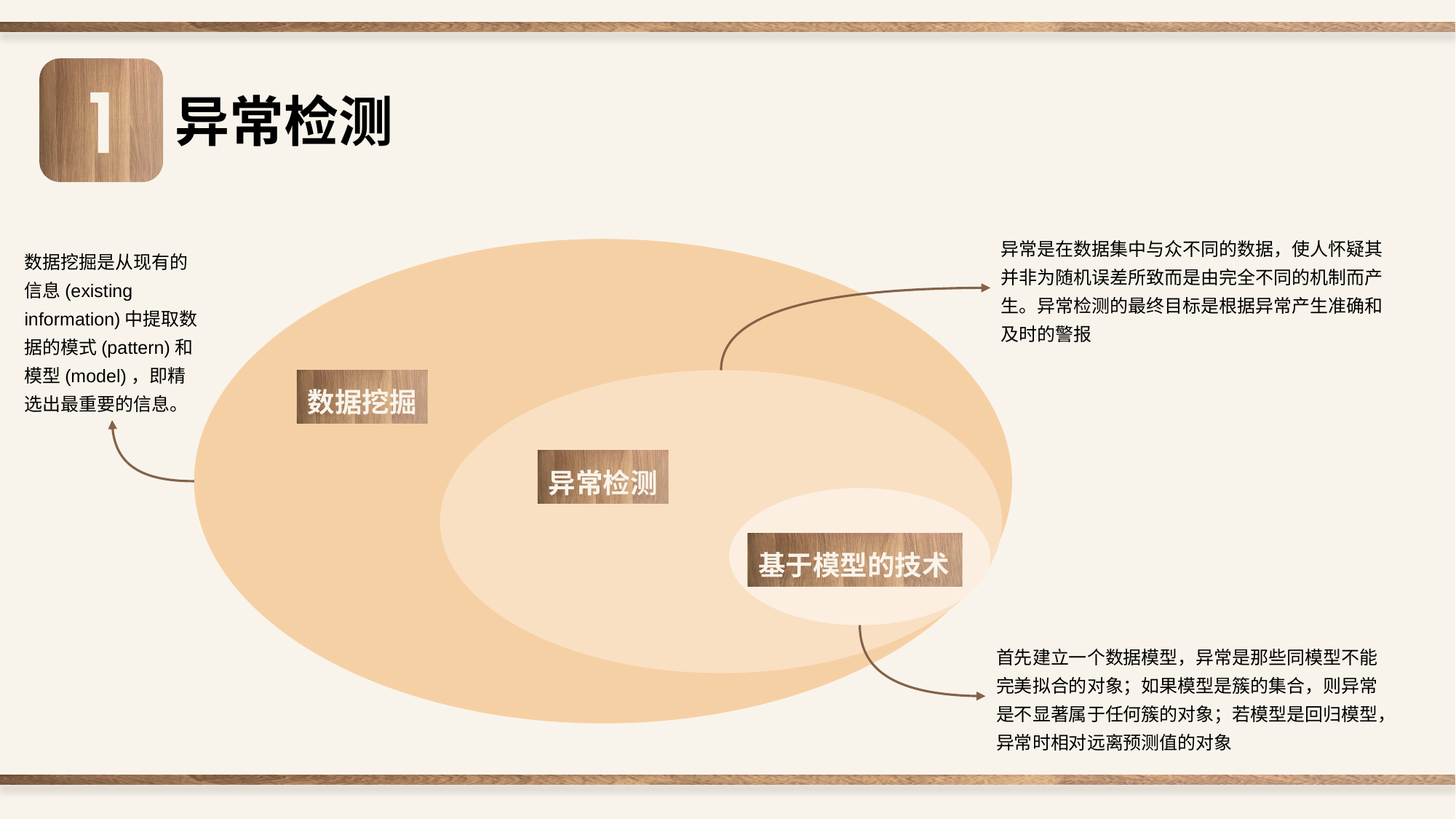

1
异常检测
异常是在数据集中与众不同的数据，使人怀疑其并非为随机误差所致而是由完全不同的机制而产生。异常检测的最终目标是根据异常产生准确和及时的警报

数据挖掘

异常检测

基于模型的技术
数据挖掘是从现有的信息(existing information)中提取数据的模式(pattern)和模型(model)，即精选出最重要的信息。
首先建立一个数据模型，异常是那些同模型不能完美拟合的对象；如果模型是簇的集合，则异常是不显著属于任何簇的对象；若模型是回归模型，异常时相对远离预测值的对象